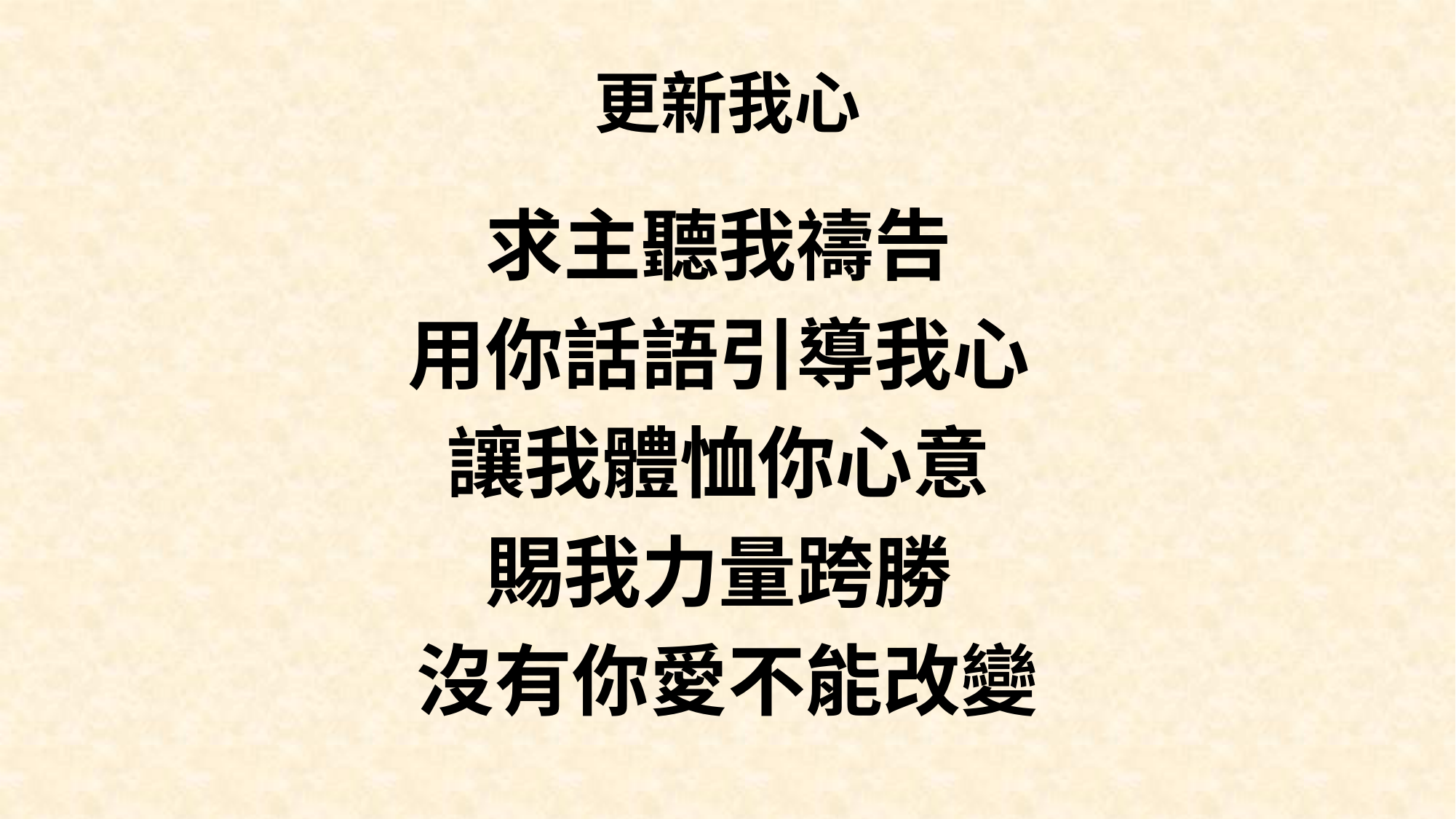

# 更新我心
求主聽我禱告
用你話語引導我心
讓我體恤你心意
賜我力量跨勝
沒有你愛不能改變